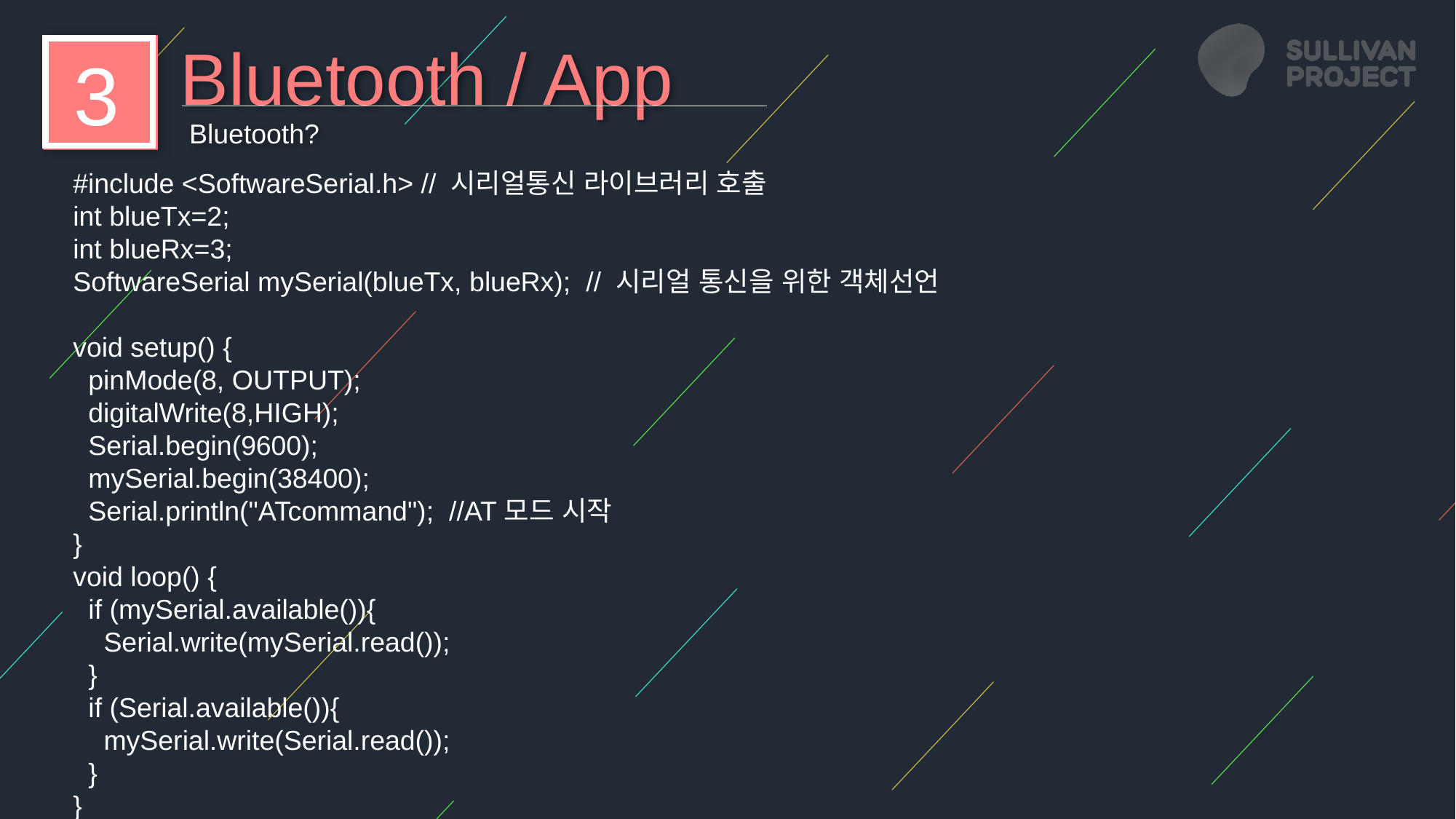

Bluetooth / App

3
Bluetooth?
#include <SoftwareSerial.h> // 시리얼통신 라이브러리 호출
int blueTx=2;
int blueRx=3;
SoftwareSerial mySerial(blueTx, blueRx);  // 시리얼 통신을 위한 객체선언

void setup() {
  pinMode(8, OUTPUT);
  digitalWrite(8,HIGH);
  Serial.begin(9600);
  mySerial.begin(38400);
  Serial.println("ATcommand");  //AT모드 시작
}
void loop() {
  if (mySerial.available()){
    Serial.write(mySerial.read());
  }
  if (Serial.available()){
    mySerial.write(Serial.read());
  }
}